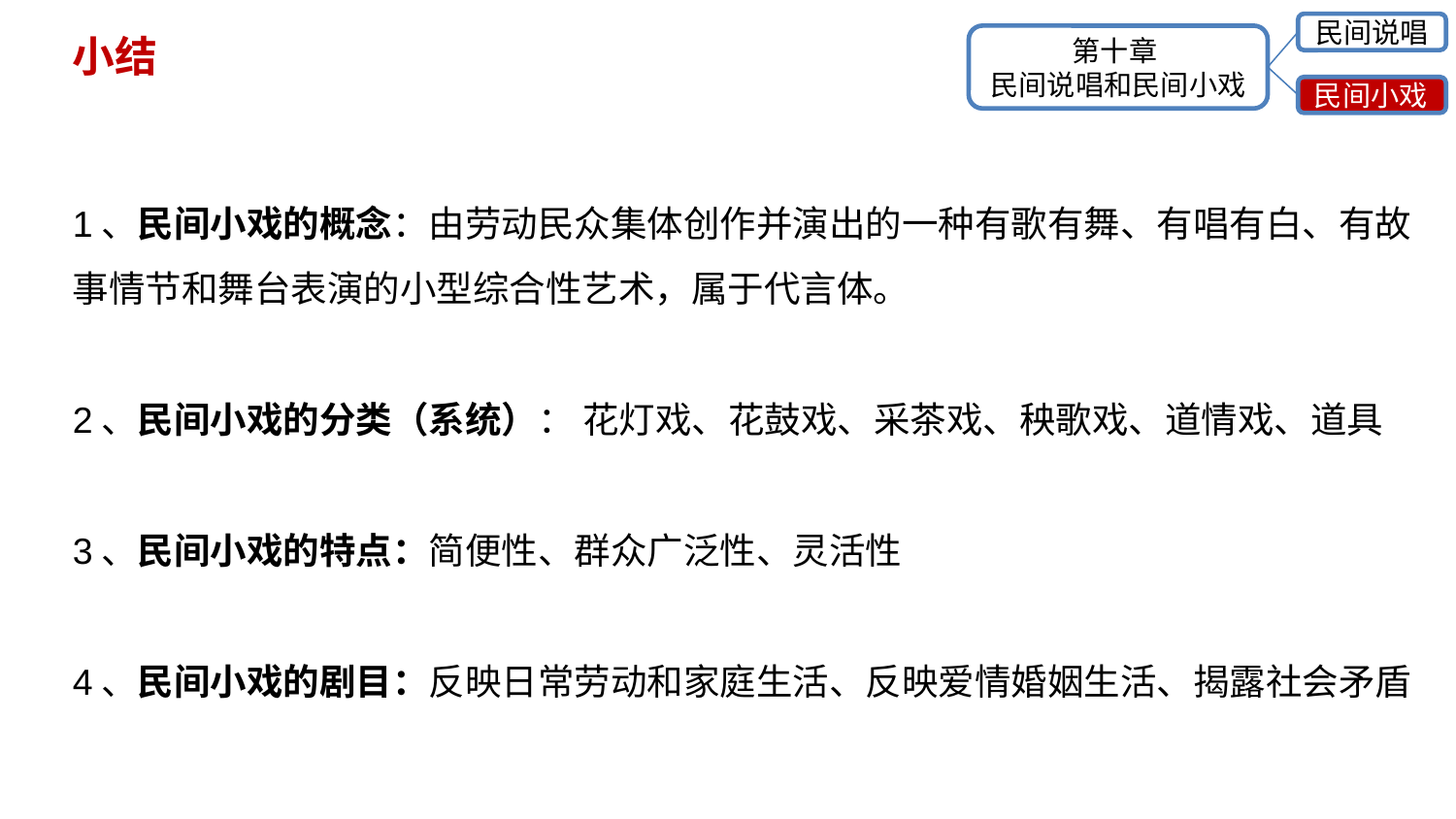

民间说唱
第十章
民间说唱和民间小戏
民间小戏
小结
1、民间小戏的概念：由劳动民众集体创作并演出的一种有歌有舞、有唱有白、有故事情节和舞台表演的小型综合性艺术，属于代言体。

2、民间小戏的分类（系统）： 花灯戏、花鼓戏、采茶戏、秧歌戏、道情戏、道具

3、民间小戏的特点：简便性、群众广泛性、灵活性

4、民间小戏的剧目：反映日常劳动和家庭生活、反映爱情婚姻生活、揭露社会矛盾